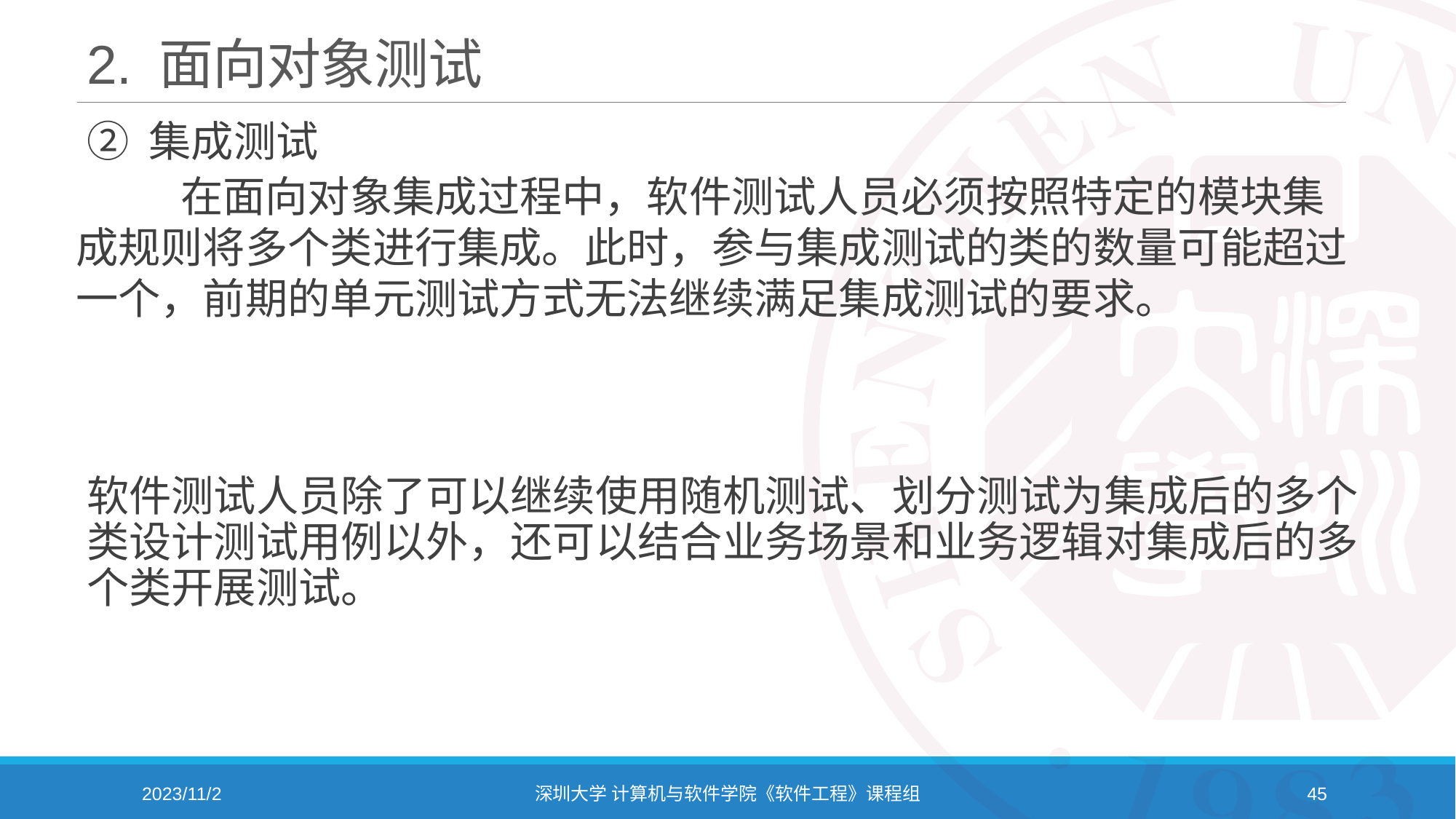

# 2. 面向对象测试
② 集成测试
          在面向对象集成过程中，软件测试人员必须按照特定的模块集成规则将多个类进行集成。此时，参与集成测试的类的数量可能超过一个，前期的单元测试方式无法继续满足集成测试的要求。

软件测试人员除了可以继续使用随机测试、划分测试为集成后的多个类设计测试用例以外，还可以结合业务场景和业务逻辑对集成后的多个类开展测试。

2023/11/2
深圳大学 计算机与软件学院《软件工程》课程组
45